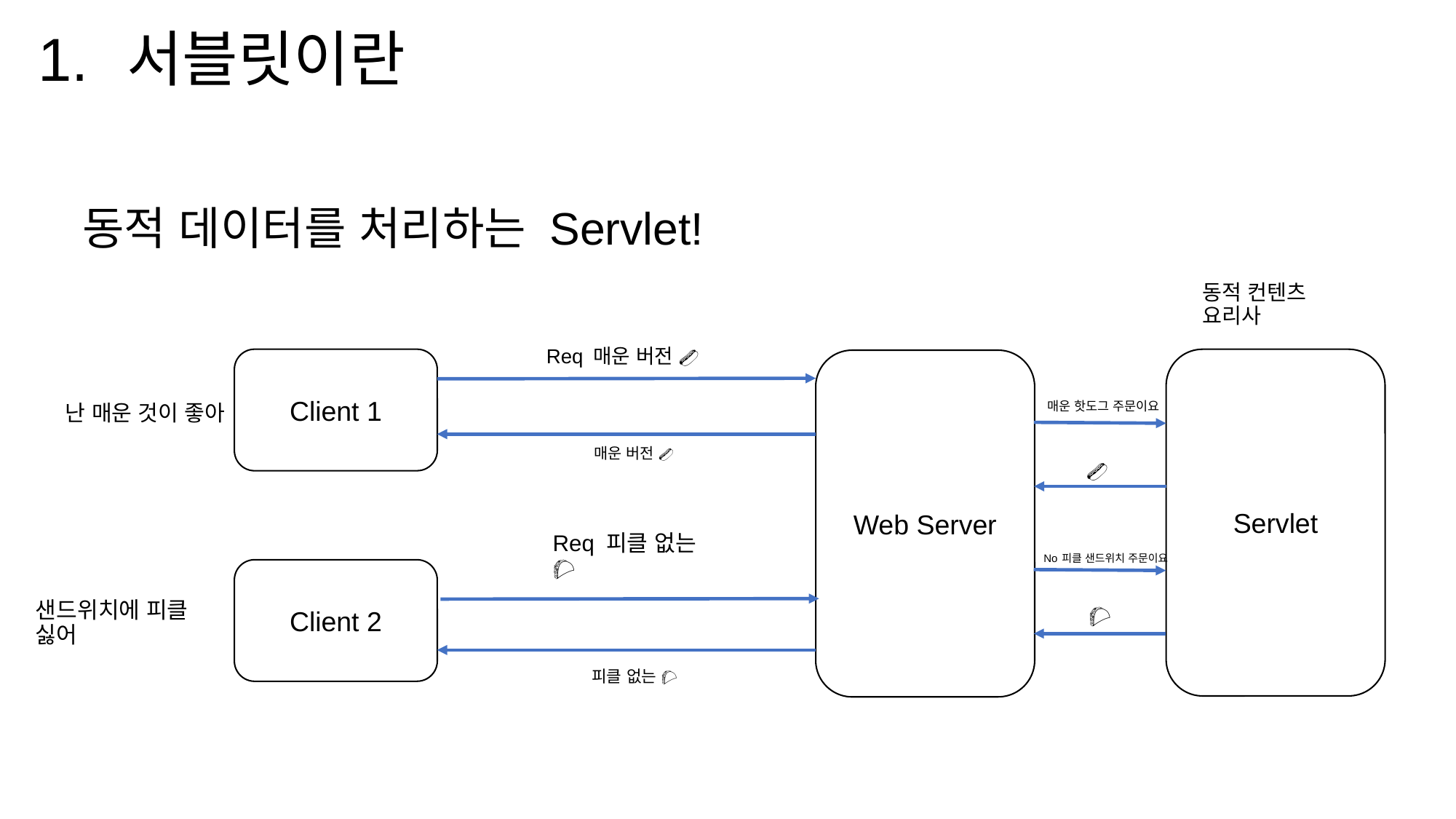

서블릿이란
# 동적 데이터를 처리하는 Servlet!
동적 컨텐츠 요리사
Req 매운 버전 🌭
Client 1
Servlet
Web Server
난 매운 것이 좋아
매운 핫도그 주문이요
매운 버전 🌭

🌭
No 피클 샌드위치 주문이요
Req 피클 없는🌮
Client 2
샌드위치에 피클 싫어
🌮
피클 없는 🌮